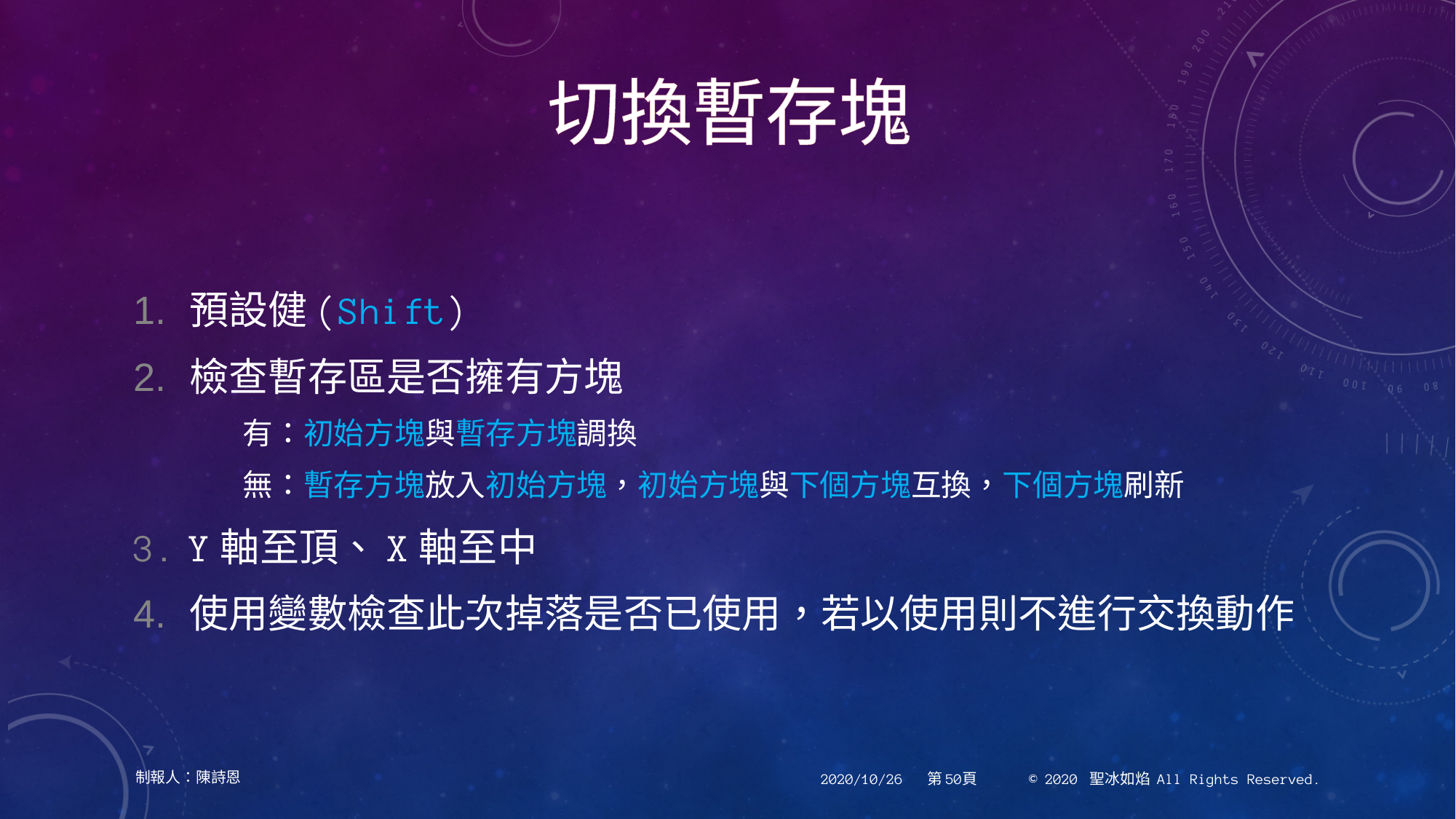

# 切換暫存塊
預設健(Shift)
檢查暫存區是否擁有方塊
有：初始方塊與暫存方塊調換
無：暫存方塊放入初始方塊，初始方塊與下個方塊互換，下個方塊刷新
Y軸至頂、X軸至中
使用變數檢查此次掉落是否已使用，若以使用則不進行交換動作
第50頁
制報人：陳詩恩
2020/10/26